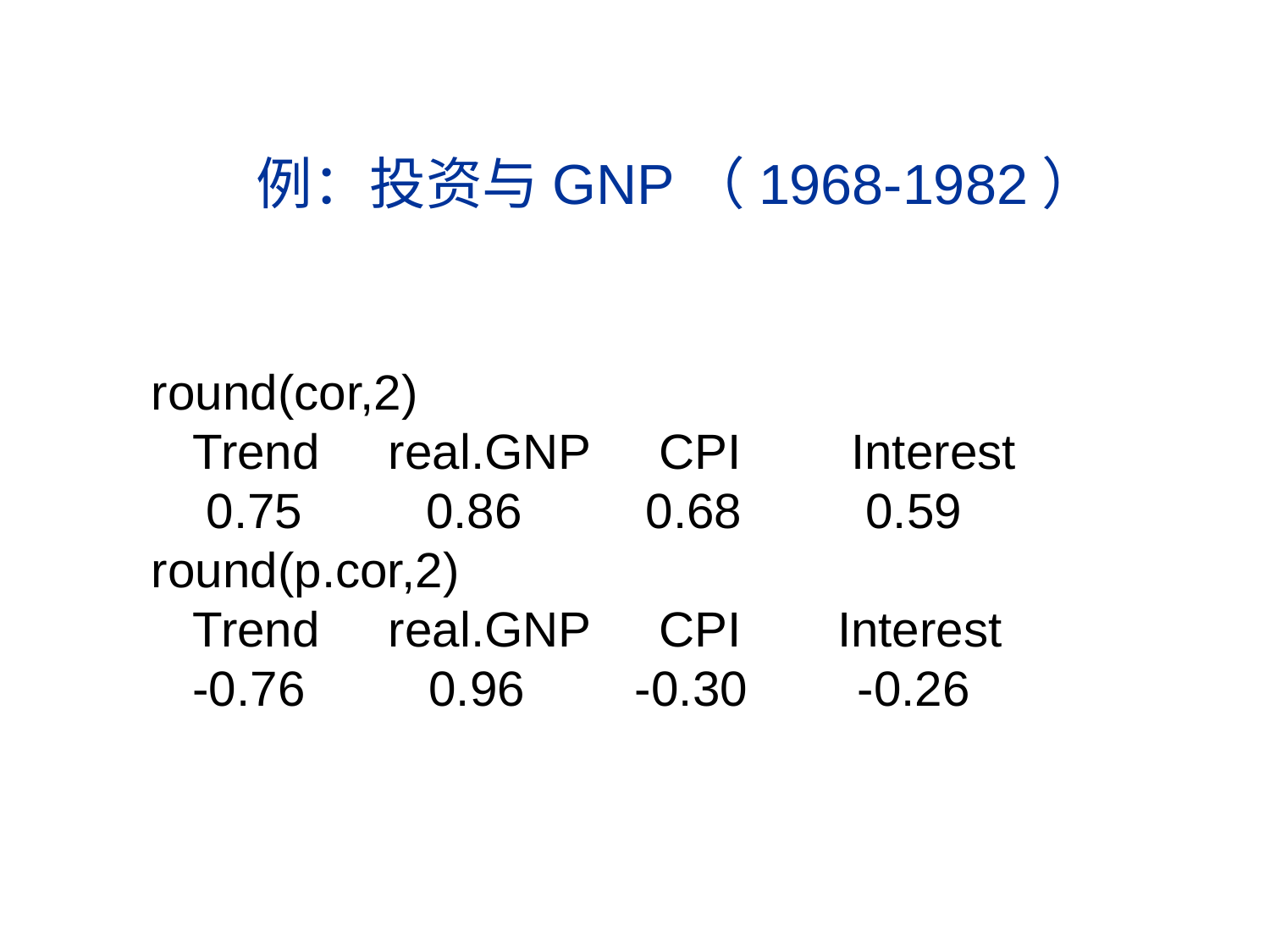

# 例：投资与GNP（1968-1982）
round(cor,2)
   Trend     real.GNP     CPI        Interest
    0.75         0.86         0.68         0.59
round(p.cor,2)
   Trend     real.GNP     CPI       Interest
   -0.76         0.96        -0.30        -0.26